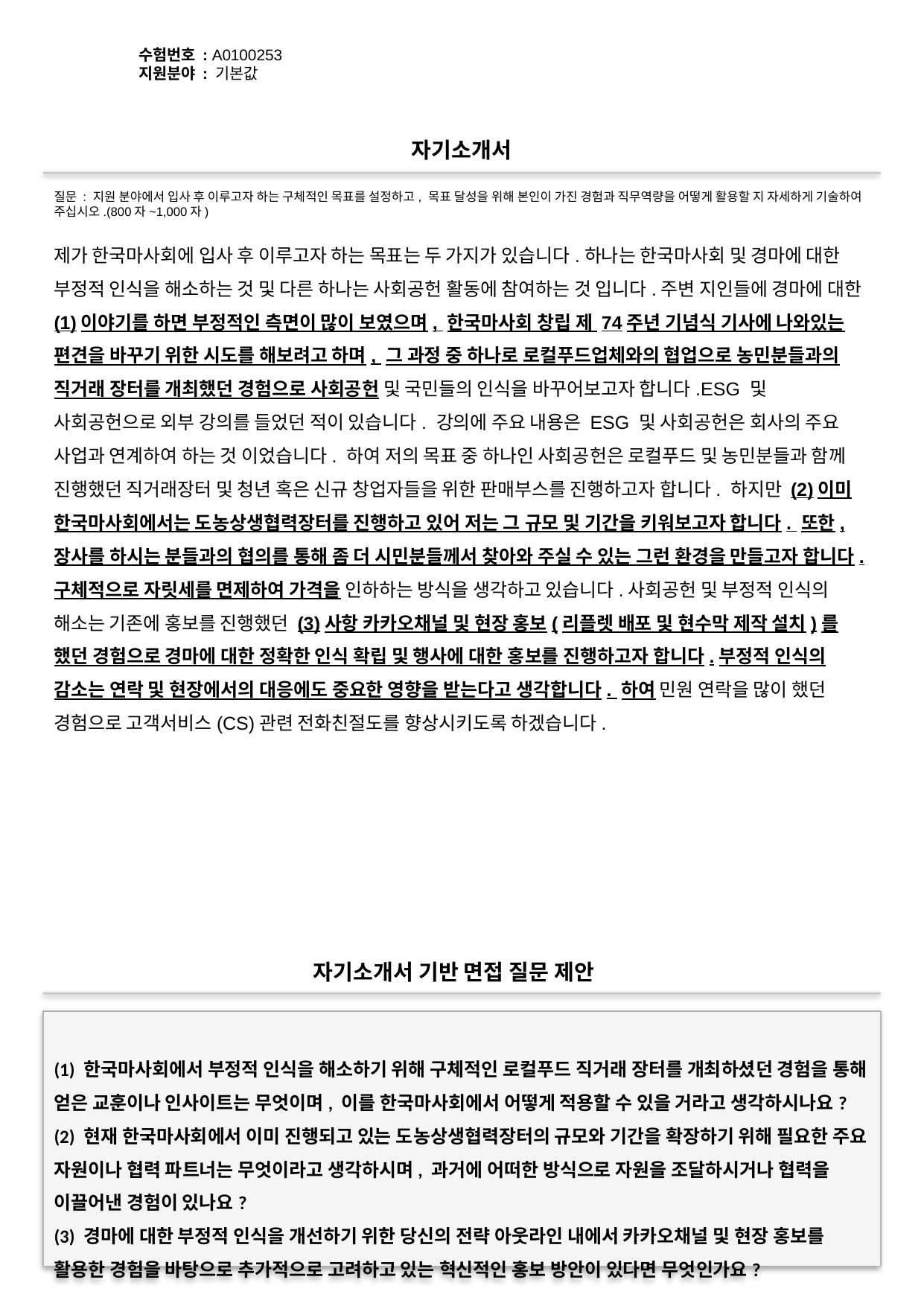

수험번호 : A0100253
지원분야 : 기본값
#

자기소개서

질문 : 지원 분야에서 입사 후 이루고자 하는 구체적인 목표를 설정하고, 목표 달성을 위해 본인이 가진 경험과 직무역량을 어떻게 활용할 지 자세하게 기술하여 주십시오.(800자~1,000자)

제가 한국마사회에 입사 후 이루고자 하는 목표는 두 가지가 있습니다.하나는 한국마사회 및 경마에 대한 부정적 인식을 해소하는 것 및 다른 하나는 사회공헌 활동에 참여하는 것 입니다.주변 지인들에 경마에 대한 (1)이야기를 하면 부정적인 측면이 많이 보였으며, 한국마사회 창립 제 74주년 기념식 기사에 나와있는 편견을 바꾸기 위한 시도를 해보려고 하며, 그 과정 중 하나로 로컬푸드업체와의 협업으로 농민분들과의 직거래 장터를 개최했던 경험으로 사회공헌 및 국민들의 인식을 바꾸어보고자 합니다.ESG 및 사회공헌으로 외부 강의를 들었던 적이 있습니다. 강의에 주요 내용은 ESG 및 사회공헌은 회사의 주요 사업과 연계하여 하는 것 이었습니다. 하여 저의 목표 중 하나인 사회공헌은 로컬푸드 및 농민분들과 함께 진행했던 직거래장터 및 청년 혹은 신규 창업자들을 위한 판매부스를 진행하고자 합니다. 하지만 (2)이미 한국마사회에서는 도농상생협력장터를 진행하고 있어 저는 그 규모 및 기간을 키워보고자 합니다. 또한, 장사를 하시는 분들과의 협의를 통해 좀 더 시민분들께서 찾아와 주실 수 있는 그런 환경을 만들고자 합니다. 구체적으로 자릿세를 면제하여 가격을 인하하는 방식을 생각하고 있습니다.사회공헌 및 부정적 인식의 해소는 기존에 홍보를 진행했던 (3)사항 카카오채널 및 현장 홍보(리플렛 배포 및 현수막 제작 설치)를 했던 경험으로 경마에 대한 정확한 인식 확립 및 행사에 대한 홍보를 진행하고자 합니다.부정적 인식의 감소는 연락 및 현장에서의 대응에도 중요한 영향을 받는다고 생각합니다. 하여 민원 연락을 많이 했던 경험으로 고객서비스(CS)관련 전화친절도를 향상시키도록 하겠습니다.

자기소개서 기반 면접 질문 제안

(1) 한국마사회에서 부정적 인식을 해소하기 위해 구체적인 로컬푸드 직거래 장터를 개최하셨던 경험을 통해 얻은 교훈이나 인사이트는 무엇이며, 이를 한국마사회에서 어떻게 적용할 수 있을 거라고 생각하시나요?
(2) 현재 한국마사회에서 이미 진행되고 있는 도농상생협력장터의 규모와 기간을 확장하기 위해 필요한 주요 자원이나 협력 파트너는 무엇이라고 생각하시며, 과거에 어떠한 방식으로 자원을 조달하시거나 협력을 이끌어낸 경험이 있나요?
(3) 경마에 대한 부정적 인식을 개선하기 위한 당신의 전략 아웃라인 내에서 카카오채널 및 현장 홍보를 활용한 경험을 바탕으로 추가적으로 고려하고 있는 혁신적인 홍보 방안이 있다면 무엇인가요?